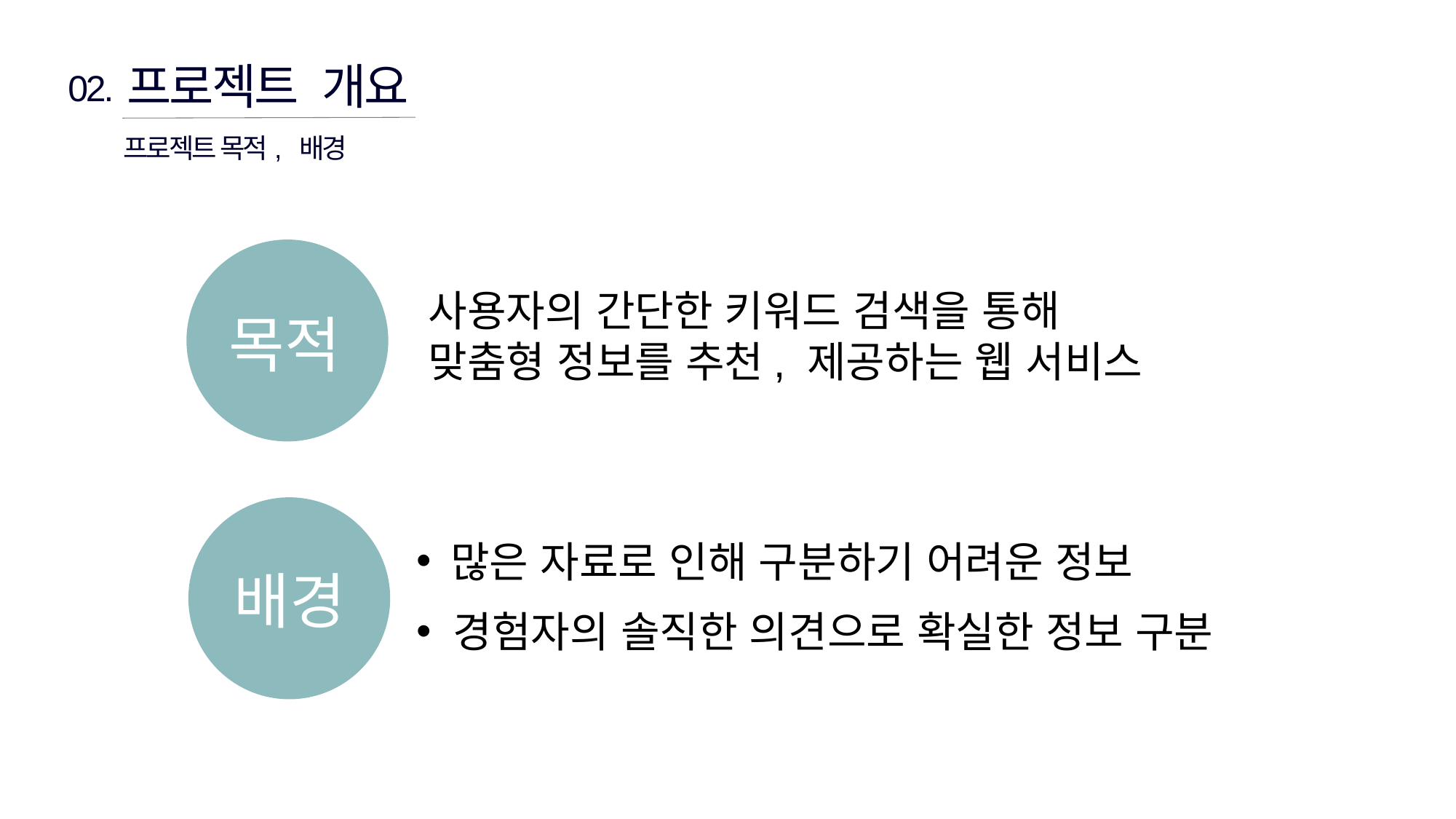

프로젝트  개요
02.
프로젝트 목적,  배경

사용자의 간단한 키워드 검색을 통해
맞춤형 정보를 추천, 제공하는 웹 서비스
목적

 많은 자료로 인해 구분하기 어려운 정보

 경험자의 솔직한 의견으로 확실한 정보 구분
배경